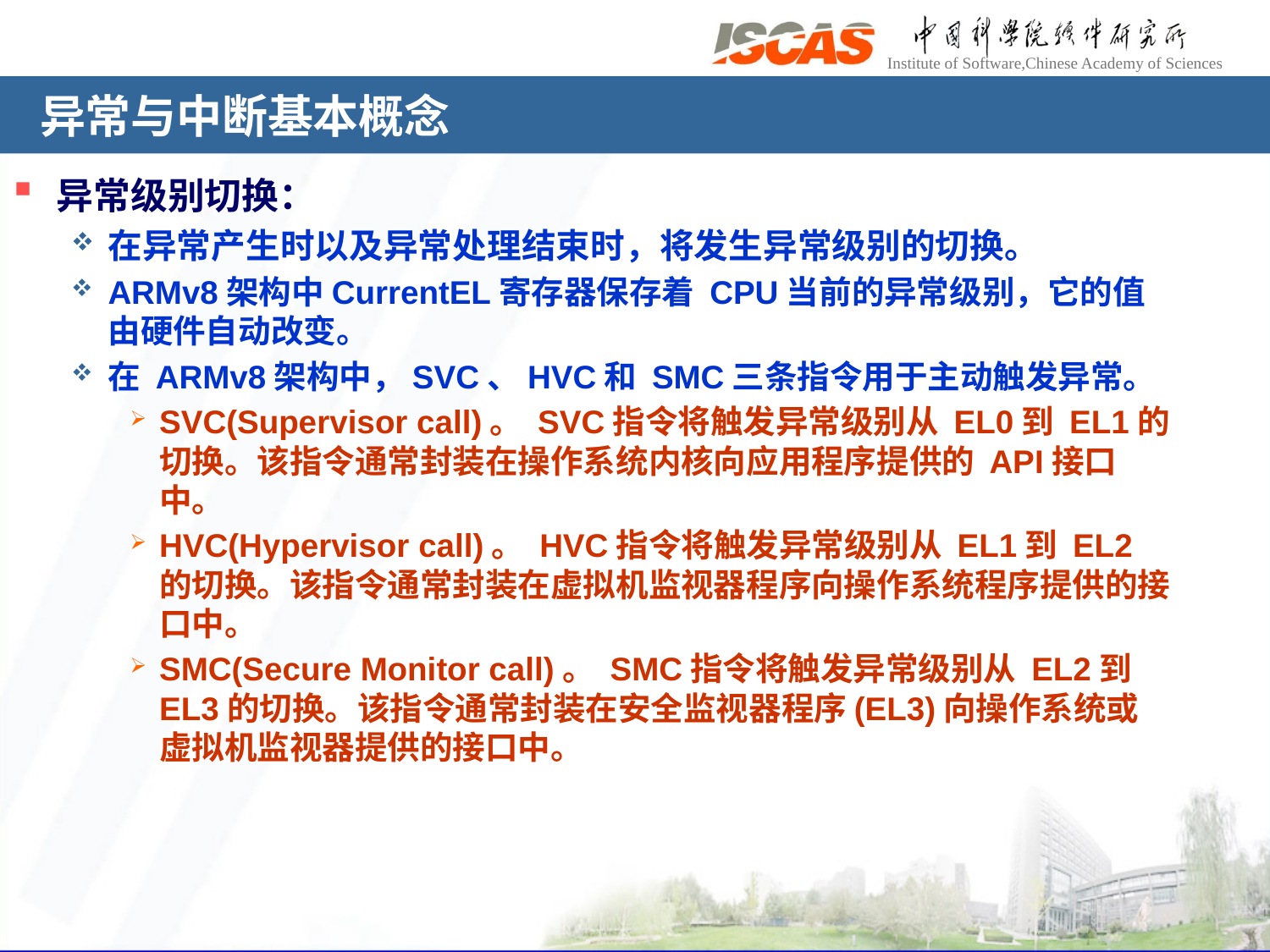

# 异常与中断基本概念
异常级别切换：
在异常产生时以及异常处理结束时，将发生异常级别的切换。
ARMv8架构中CurrentEL寄存器保存着 CPU当前的异常级别，它的值由硬件自动改变。
在 ARMv8架构中，SVC、HVC和 SMC三条指令用于主动触发异常。
SVC(Supervisor call)。 SVC指令将触发异常级别从 EL0到 EL1的切换。该指令通常封装在操作系统内核向应用程序提供的 API接口中。
HVC(Hypervisor call)。 HVC指令将触发异常级别从 EL1到 EL2的切换。该指令通常封装在虚拟机监视器程序向操作系统程序提供的接口中。
SMC(Secure Monitor call)。 SMC指令将触发异常级别从 EL2到 EL3的切换。该指令通常封装在安全监视器程序(EL3)向操作系统或虚拟机监视器提供的接口中。